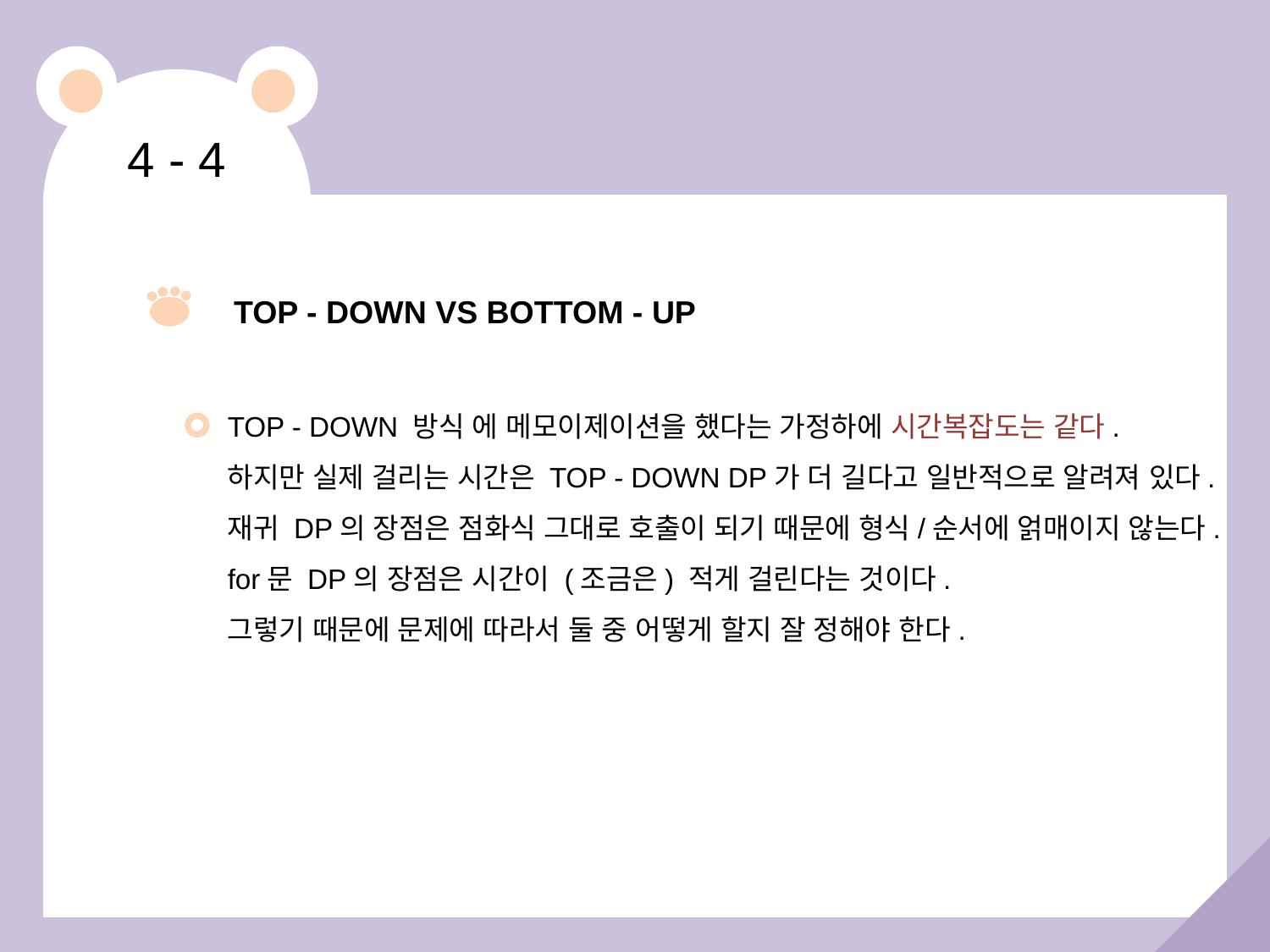

4 - 4

TOP - DOWN VS BOTTOM - UP

TOP - DOWN 방식 에 메모이제이션을 했다는 가정하에 시간복잡도는 같다.
하지만 실제 걸리는 시간은 TOP - DOWN DP가 더 길다고 일반적으로 알려져 있다.
재귀 DP의 장점은 점화식 그대로 호출이 되기 때문에 형식/순서에 얽매이지 않는다.
for문 DP의 장점은 시간이 (조금은) 적게 걸린다는 것이다.
그렇기 때문에 문제에 따라서 둘 중 어떻게 할지 잘 정해야 한다.